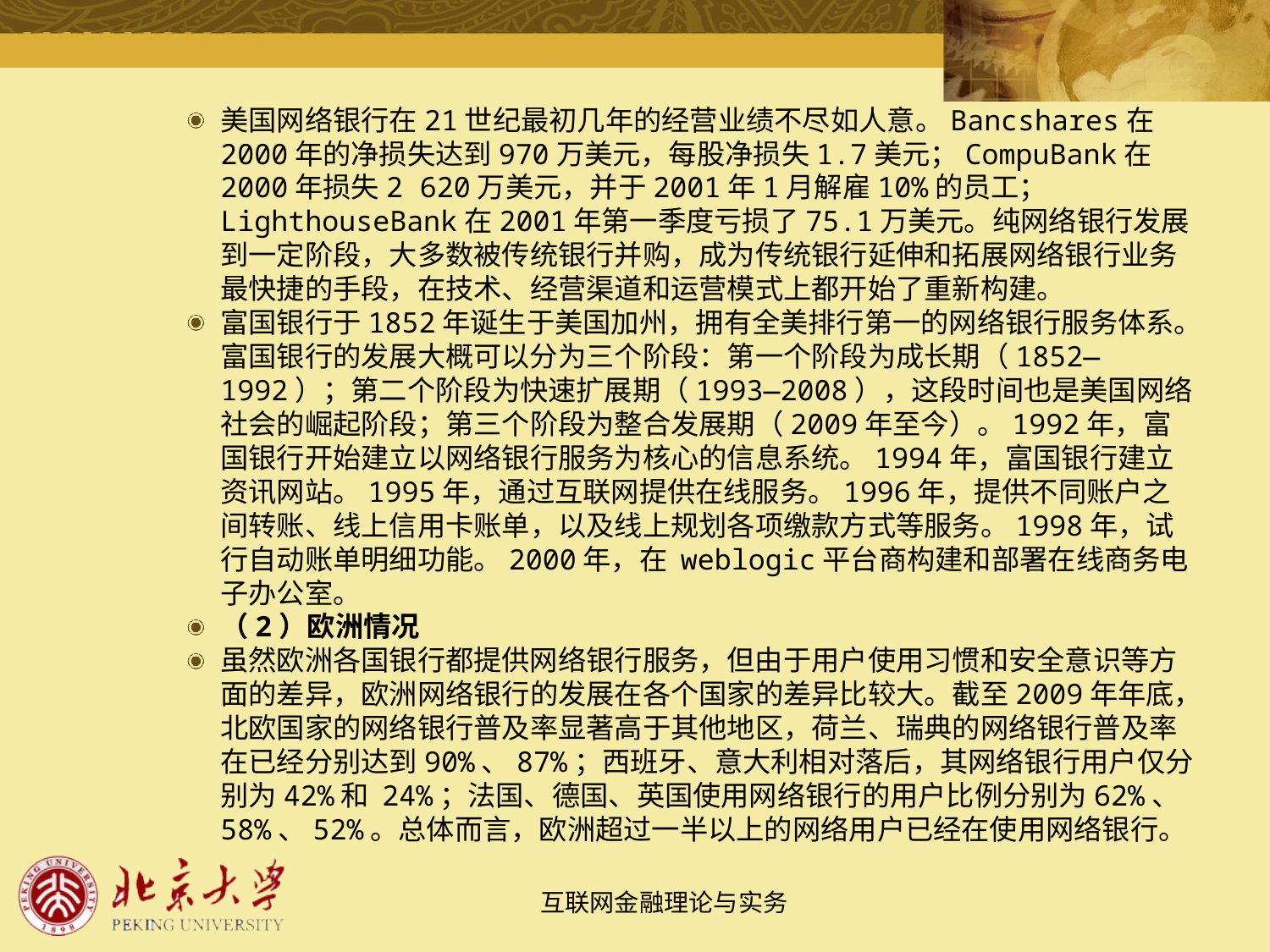

美国网络银行在21世纪最初几年的经营业绩不尽如人意。Bancshares在2000年的净损失达到970万美元，每股净损失1.7美元；CompuBank在2000年损失2 620万美元，并于2001年1月解雇10%的员工；LighthouseBank在2001年第一季度亏损了75.1万美元。纯网络银行发展到一定阶段，大多数被传统银行并购，成为传统银行延伸和拓展网络银行业务最快捷的手段，在技术、经营渠道和运营模式上都开始了重新构建。
富国银行于1852年诞生于美国加州，拥有全美排行第一的网络银行服务体系。富国银行的发展大概可以分为三个阶段：第一个阶段为成长期（1852—1992）；第二个阶段为快速扩展期（1993—2008），这段时间也是美国网络社会的崛起阶段；第三个阶段为整合发展期（2009年至今）。1992年，富国银行开始建立以网络银行服务为核心的信息系统。1994年，富国银行建立资讯网站。1995年，通过互联网提供在线服务。1996年，提供不同账户之间转账、线上信用卡账单，以及线上规划各项缴款方式等服务。1998年，试行自动账单明细功能。2000年，在 weblogic平台商构建和部署在线商务电子办公室。
（2）欧洲情况
虽然欧洲各国银行都提供网络银行服务，但由于用户使用习惯和安全意识等方面的差异，欧洲网络银行的发展在各个国家的差异比较大。截至2009年年底，北欧国家的网络银行普及率显著高于其他地区，荷兰、瑞典的网络银行普及率在已经分别达到90%、87%；西班牙、意大利相对落后，其网络银行用户仅分别为42%和 24%；法国、德国、英国使用网络银行的用户比例分别为62%、58%、52%。总体而言，欧洲超过一半以上的网络用户已经在使用网络银行。